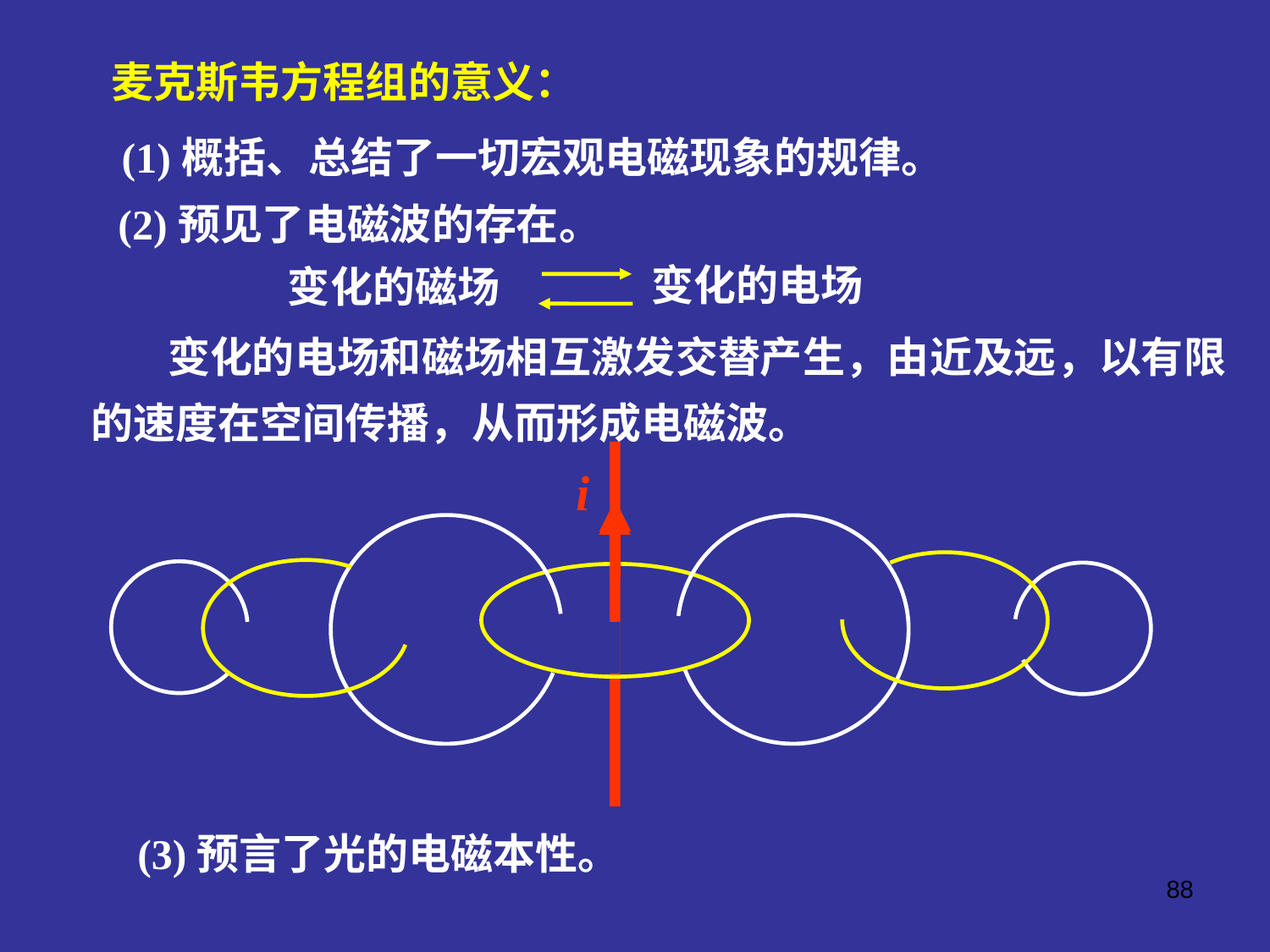

麦克斯韦方程组的意义：
(1)概括、总结了一切宏观电磁现象的规律。
(2)预见了电磁波的存在。
变化的电场
变化的磁场

       变化的电场和磁场相互激发交替产生，由近及远，以有限的速度在空间传播，从而形成电磁波。

i

(3)预言了光的电磁本性。
88